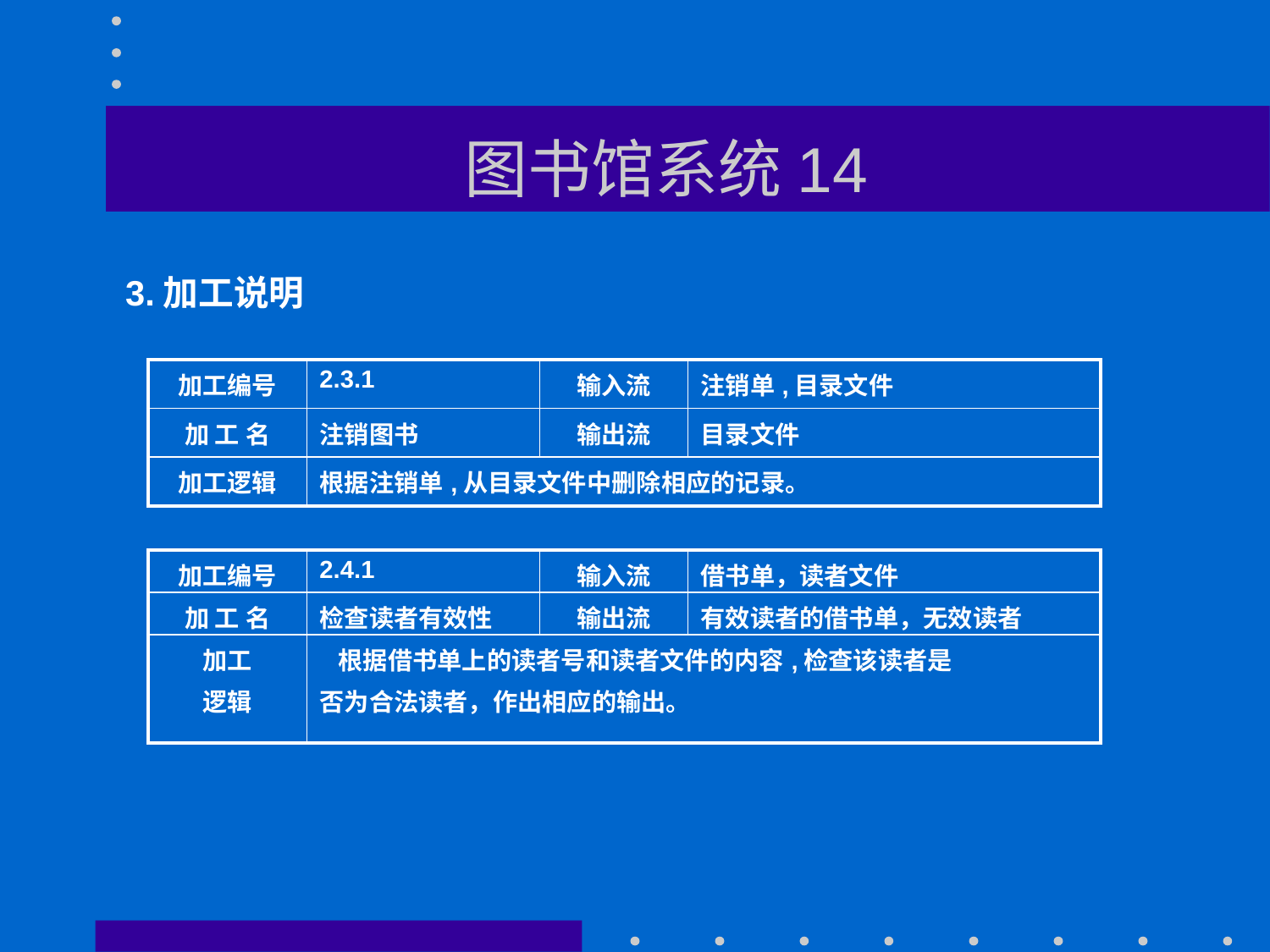

# 图书馆系统14
3.加工说明
| 加工编号 | 2.3.1 | 输入流 | 注销单,目录文件 |
| --- | --- | --- | --- |
| 加 工 名 | 注销图书 | 输出流 | 目录文件 |
| 加工逻辑 | 根据注销单,从目录文件中删除相应的记录。 |  |  |
| 加工编号 | 2.4.1 | 输入流 | 借书单，读者文件 |
| --- | --- | --- | --- |
| 加 工 名 | 检查读者有效性 | 输出流 | 有效读者的借书单，无效读者 |
| 加工 逻辑 | 根据借书单上的读者号和读者文件的内容,检查该读者是 否为合法读者，作出相应的输出。 |  |  |

98